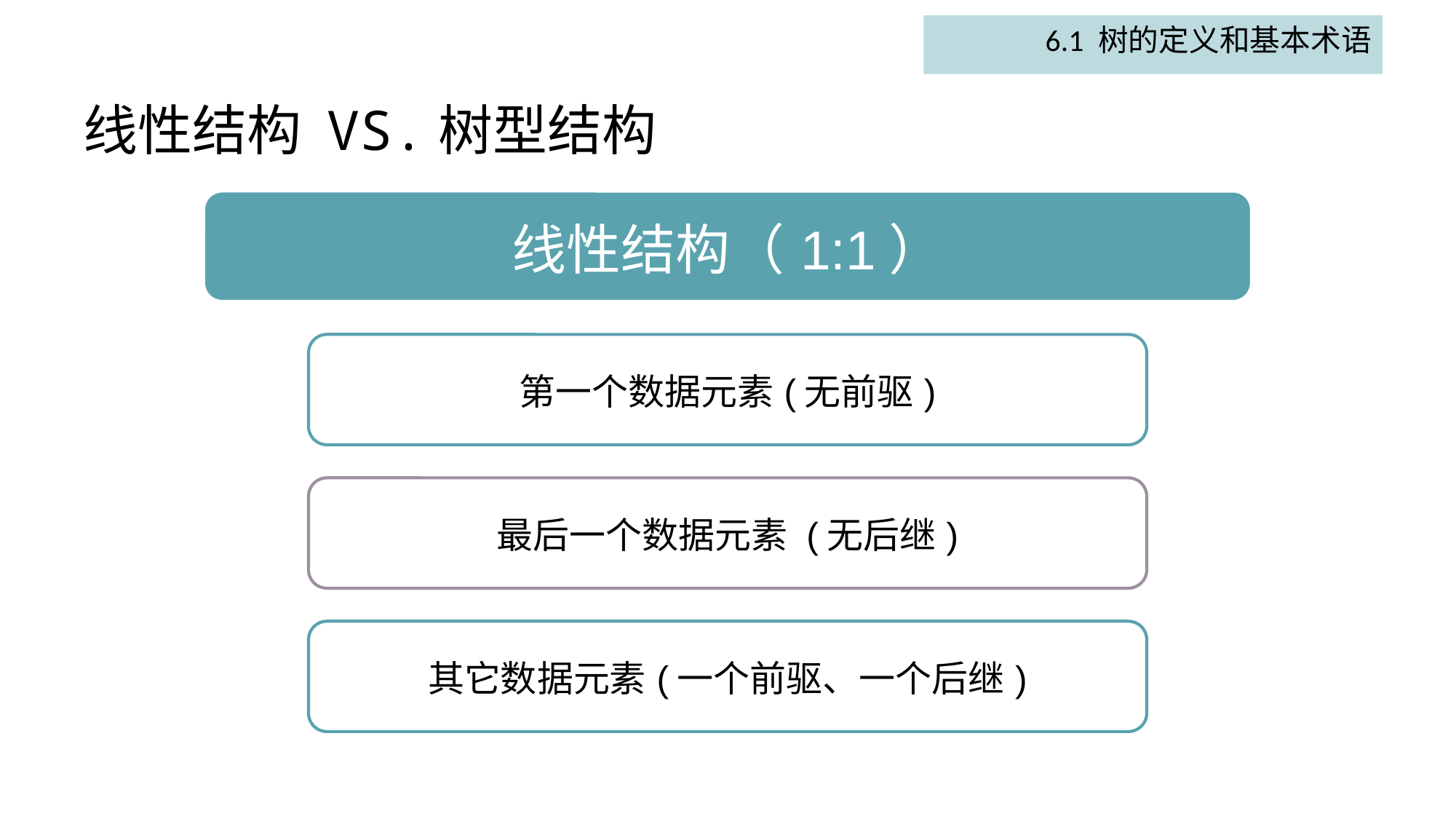

6.1 树的定义和基本术语
# 线性结构 VS.树型结构
线性结构（1:1）
第一个数据元素(无前驱)
最后一个数据元素 (无后继)
其它数据元素(一个前驱、一个后继)